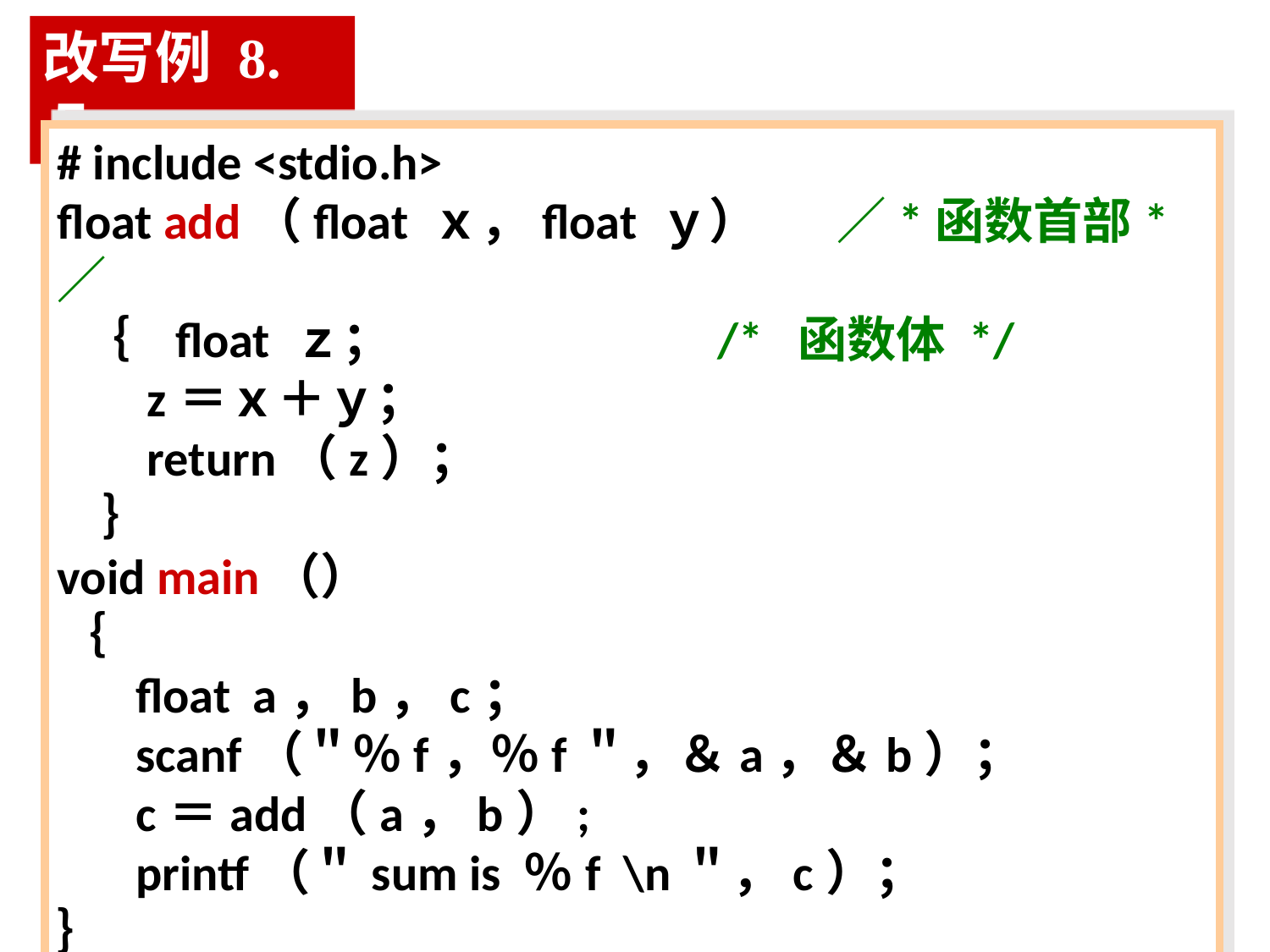

改写例 8.５
# include <stdio.h>
float add（float ｘ，float ｙ）       ／*函数首部*／
 ｛   float ｚ；                            /*  函数体 */
        z＝ｘ＋ｙ；
        return（z）；
   ｝
void main（）
｛
       float  a，b，c；
       scanf（＂％f，％f＂，＆a，＆b）；
       c＝add（a，b）;
       printf（＂sum is ％f  \n＂，c）；
｝
43